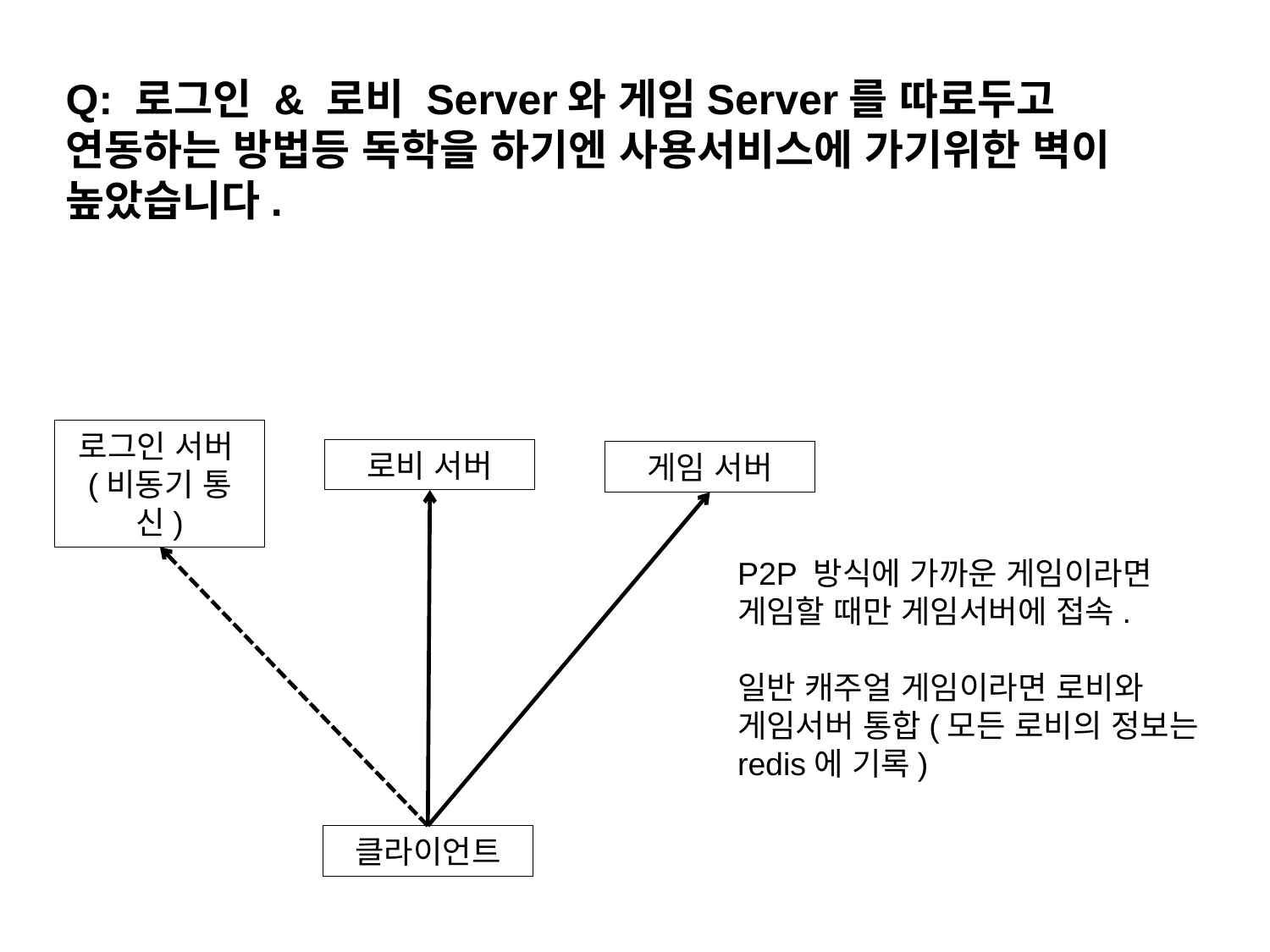

Q: 로그인 & 로비 Server와 게임Server를 따로두고 연동하는 방법등 독학을 하기엔 사용서비스에 가기위한 벽이 높았습니다.
로그인 서버(비동기 통신)
로비 서버
게임 서버
P2P 방식에 가까운 게임이라면 게임할 때만 게임서버에 접속.
일반 캐주얼 게임이라면 로비와 게임서버 통합(모든 로비의 정보는 redis에 기록)
클라이언트